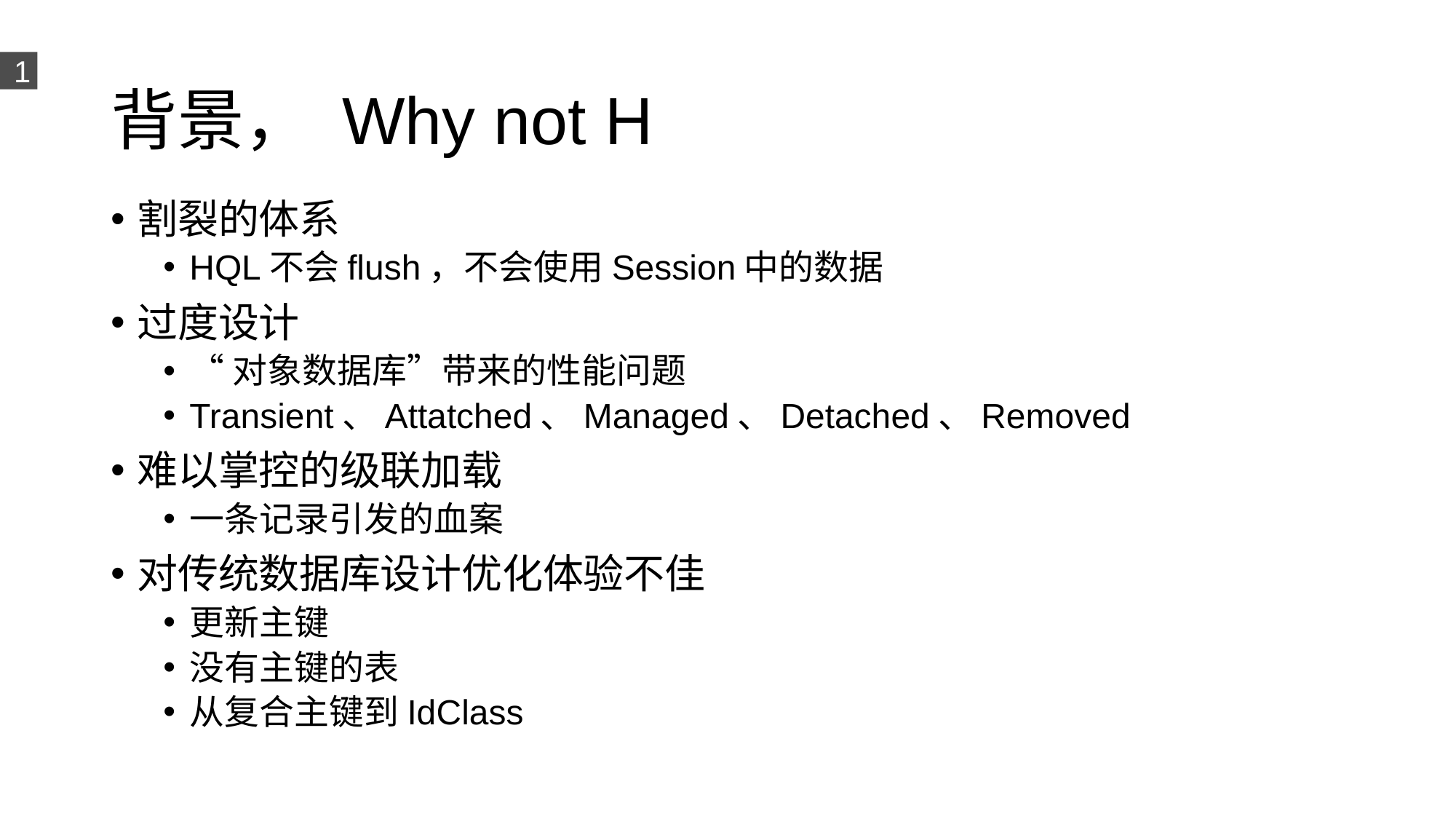

# 背景， Why not H
1

割裂的体系
HQL不会flush，不会使用Session中的数据
过度设计
“对象数据库”带来的性能问题
Transient、Attatched、Managed、Detached、Removed
难以掌控的级联加载
一条记录引发的血案
对传统数据库设计优化体验不佳
更新主键
没有主键的表
从复合主键到IdClass